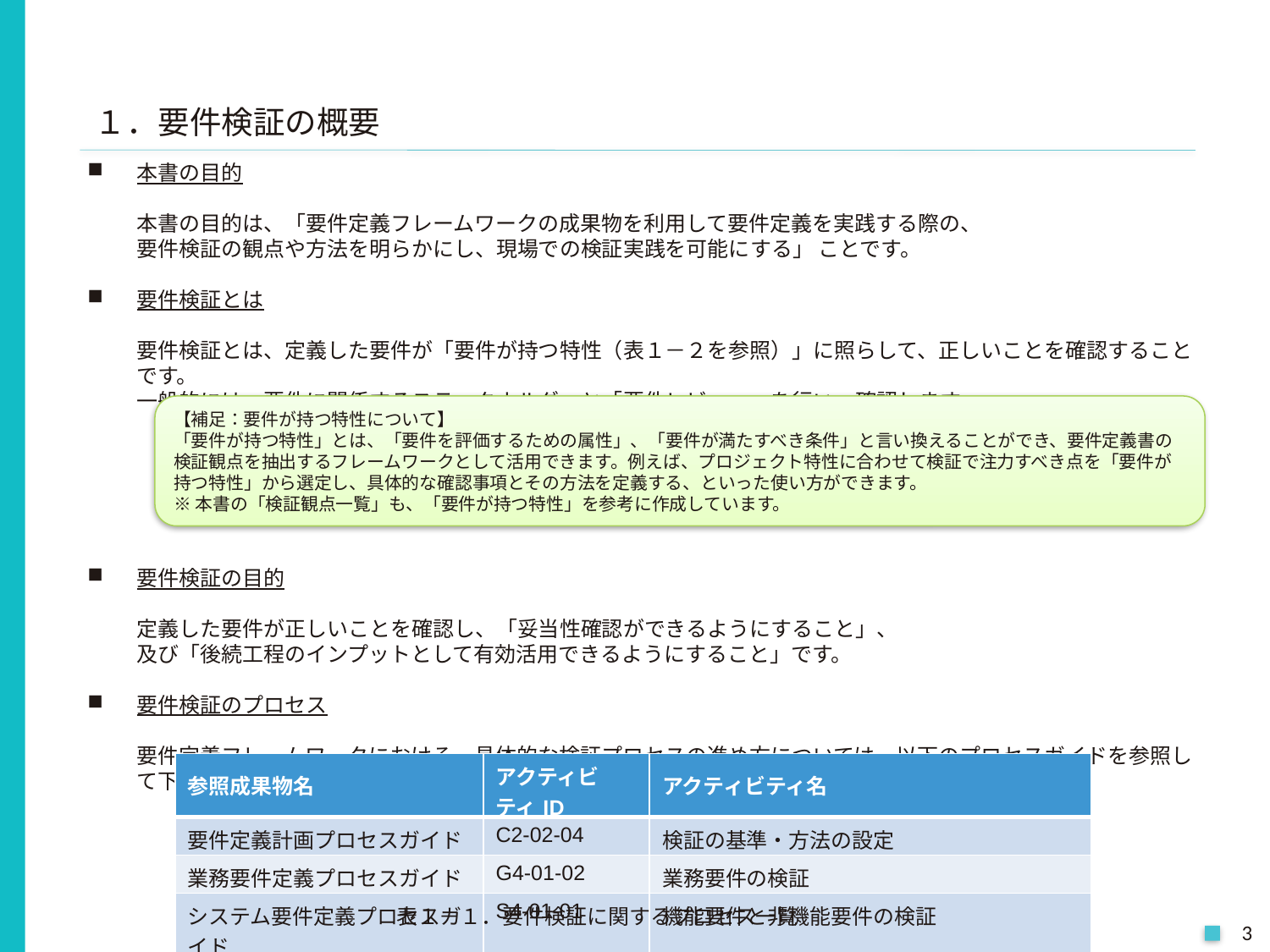

１．要件検証の概要
本書の目的
本書の目的は、「要件定義フレームワークの成果物を利用して要件定義を実践する際の、
要件検証の観点や方法を明らかにし、現場での検証実践を可能にする」 ことです。
要件検証とは
要件検証とは、定義した要件が「要件が持つ特性（表１－２を参照）」に照らして、正しいことを確認することです。
一般的には、要件に関係するステークホルダーと「要件レビュー」を行い、確認します。

要件検証の目的
定義した要件が正しいことを確認し、「妥当性確認ができるようにすること」、
及び「後続工程のインプットとして有効活用できるようにすること」です。

要件検証のプロセス
要件定義フレームワークにおける、具体的な検証プロセスの進め方については、以下のプロセスガイドを参照して下さい。
【補足：要件が持つ特性について】
「要件が持つ特性」とは、「要件を評価するための属性」、「要件が満たすべき条件」と言い換えることができ、要件定義書の検証観点を抽出するフレームワークとして活用できます。例えば、プロジェクト特性に合わせて検証で注力すべき点を「要件が持つ特性」から選定し、具体的な確認事項とその方法を定義する、といった使い方ができます。
※本書の「検証観点一覧」も、「要件が持つ特性」を参考に作成しています。
| 参照成果物名 | アクティビティID | アクティビティ名 |
| --- | --- | --- |
| 要件定義計画プロセスガイド | C2-02-04 | 検証の基準・方法の設定 |
| 業務要件定義プロセスガイド | G4-01-02 | 業務要件の検証 |
| システム要件定義プロセスガイド | S4-01-01 | 機能要件と非機能要件の検証 |
表１－１．要件検証に関するプロセス一覧
3